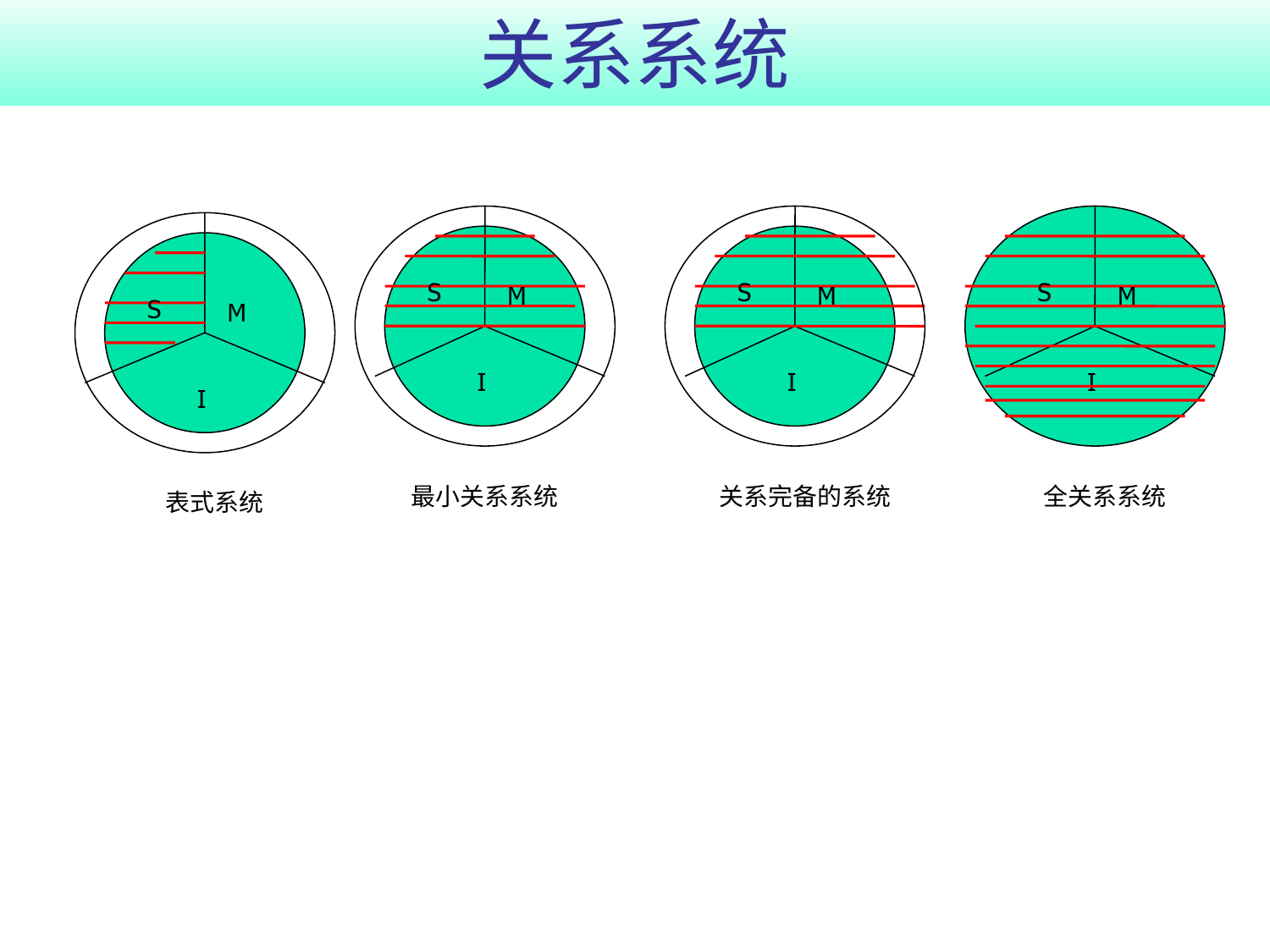

# 关系系统

S
M

I

S
M

I

S
M

I

S
M

I
最小关系系统
关系完备的系统
全关系系统
表式系统